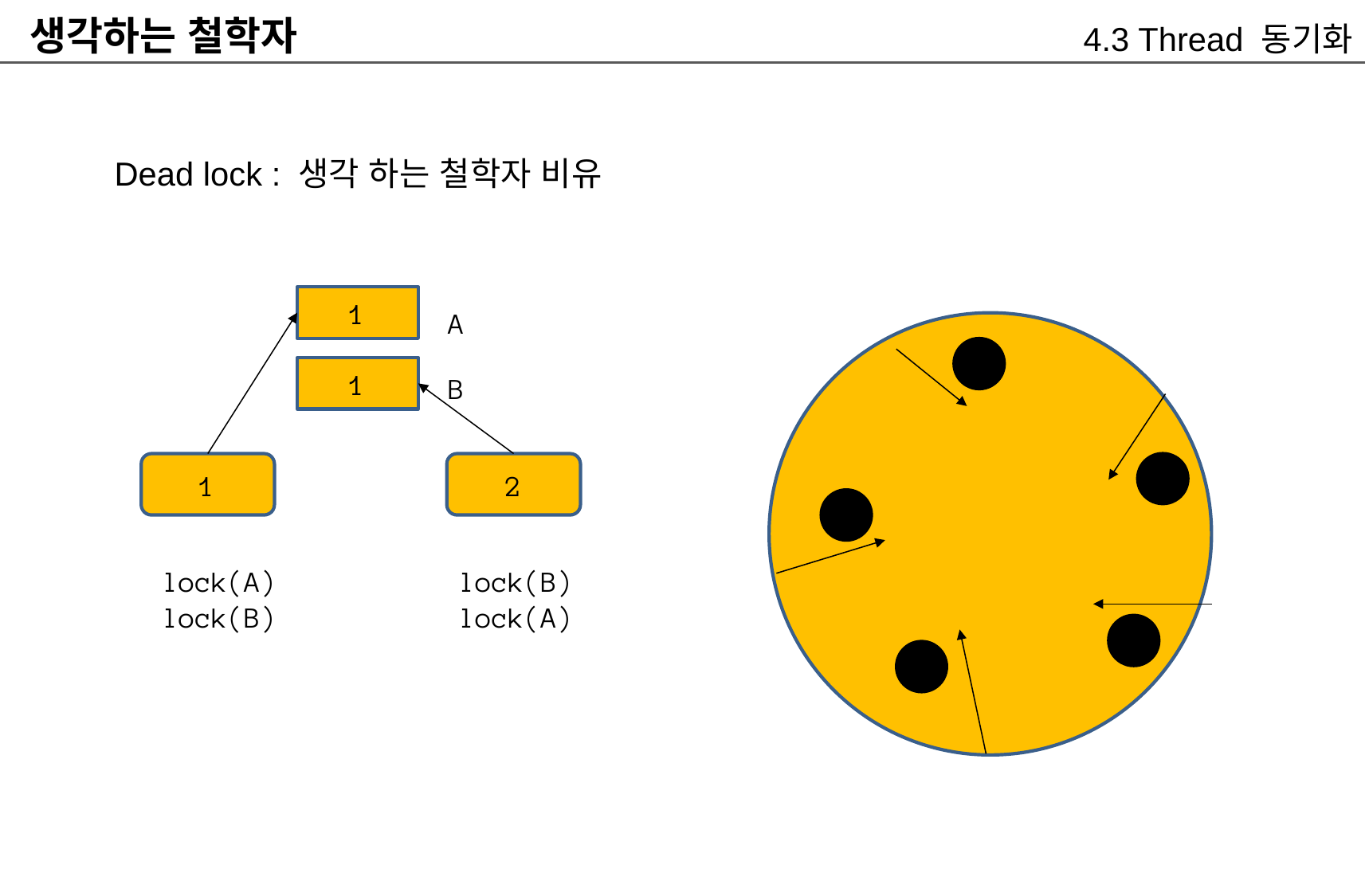

# 생각하는 철학자
4.3 Thread 동기화

Dead lock : 생각 하는 철학자 비유
1
A

1
B
1
2

lock(A)
lock(B)
lock(B)
lock(A)